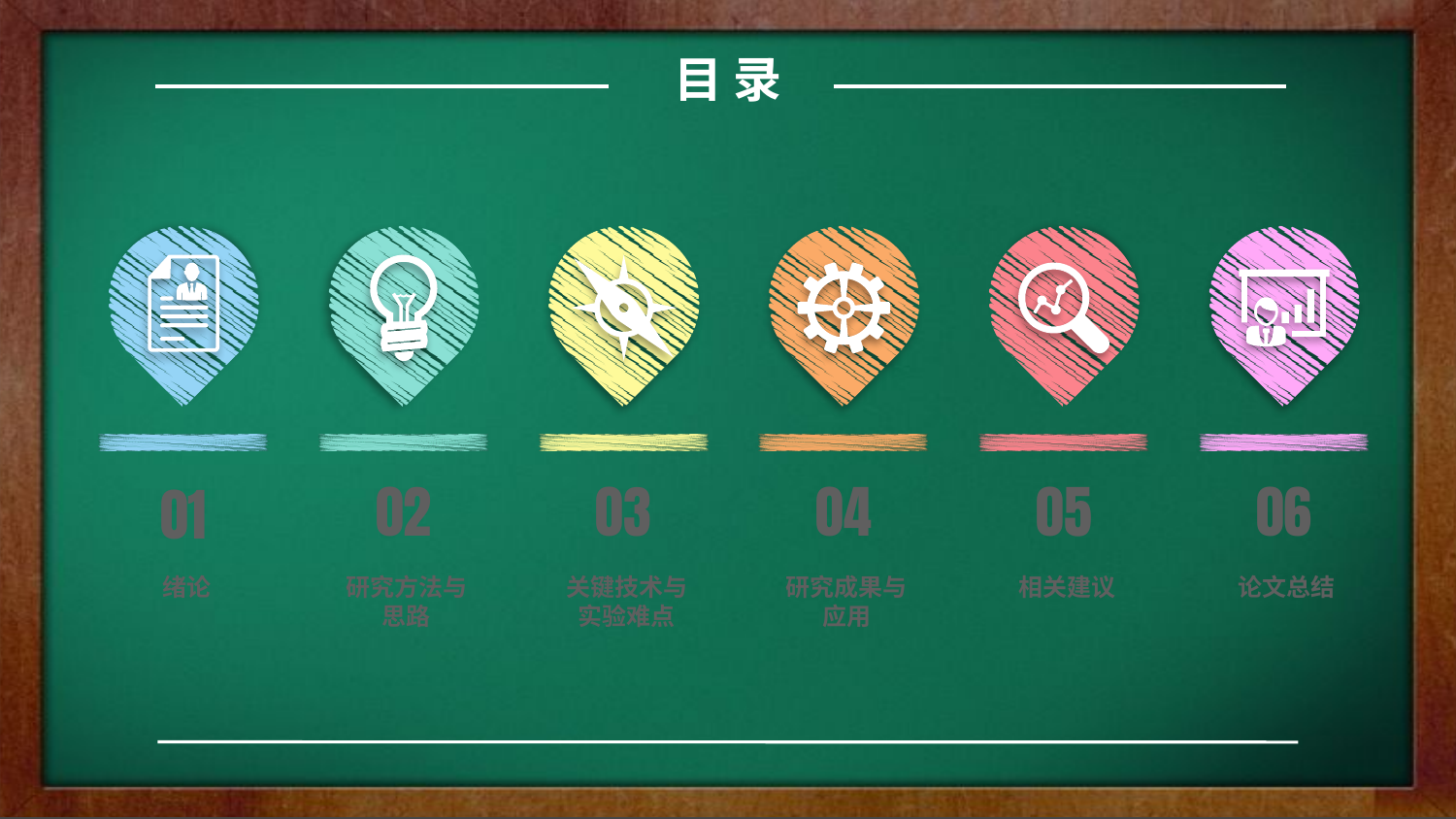

目 录

02
03
04
05
06
01
绪论
研究方法与思路
关键技术与实验难点
研究成果与应用
相关建议
论文总结